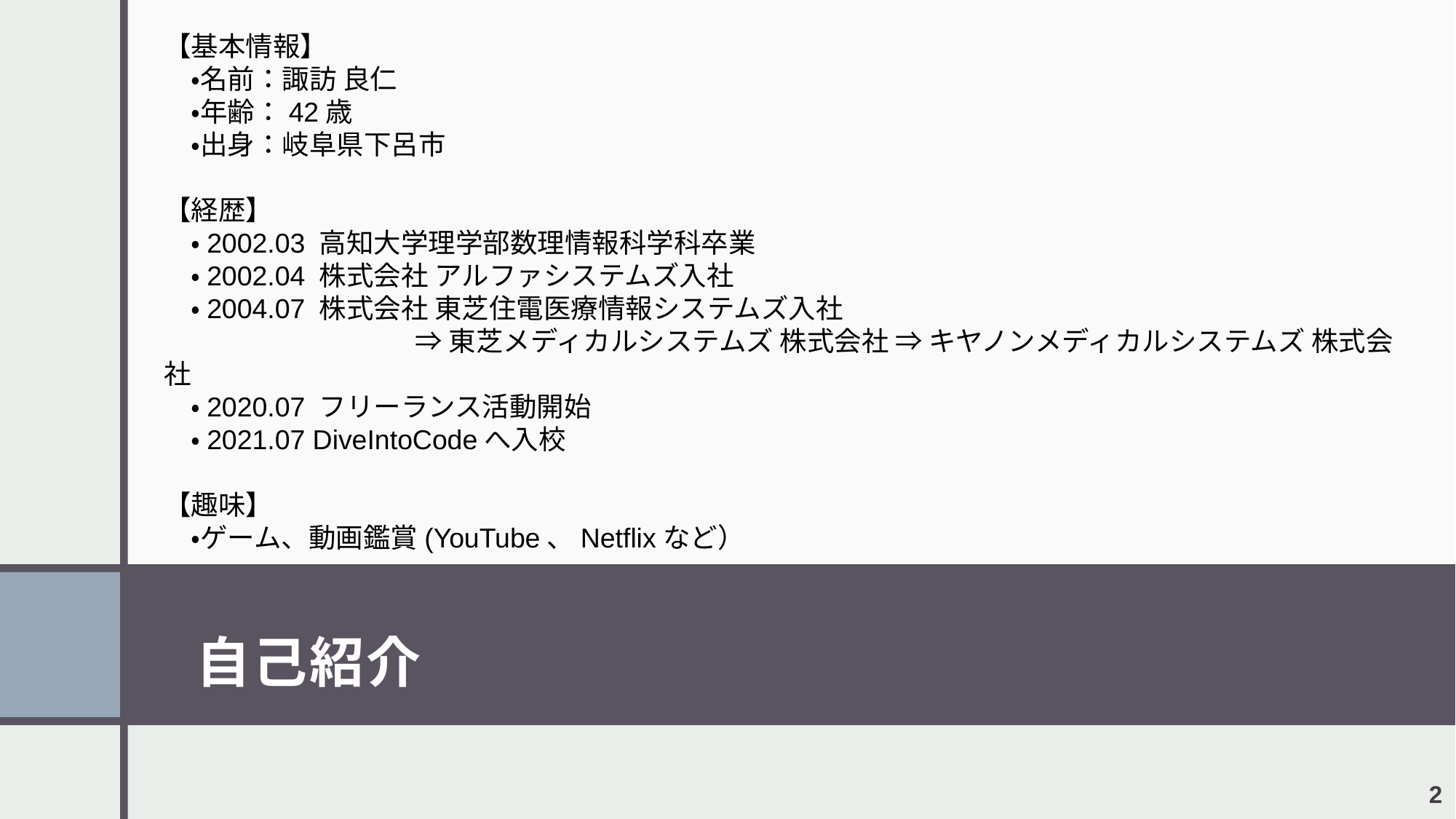

【基本情報】
　・名前：諏訪 良仁
　・年齢：42歳
　・出身：岐阜県下呂市

【経歴】
　・2002.03 高知大学理学部数理情報科学科卒業
　・2002.04 株式会社 アルファシステムズ入社
　・2004.07 株式会社 東芝住電医療情報システムズ入社
　　　　　　　　 　⇒ 東芝メディカルシステムズ 株式会社 ⇒ キヤノンメディカルシステムズ 株式会社
　・2020.07 フリーランス活動開始
　・2021.07 DiveIntoCodeへ入校

【趣味】
　・ゲーム、動画鑑賞(YouTube、Netflixなど）
# 自己紹介

2